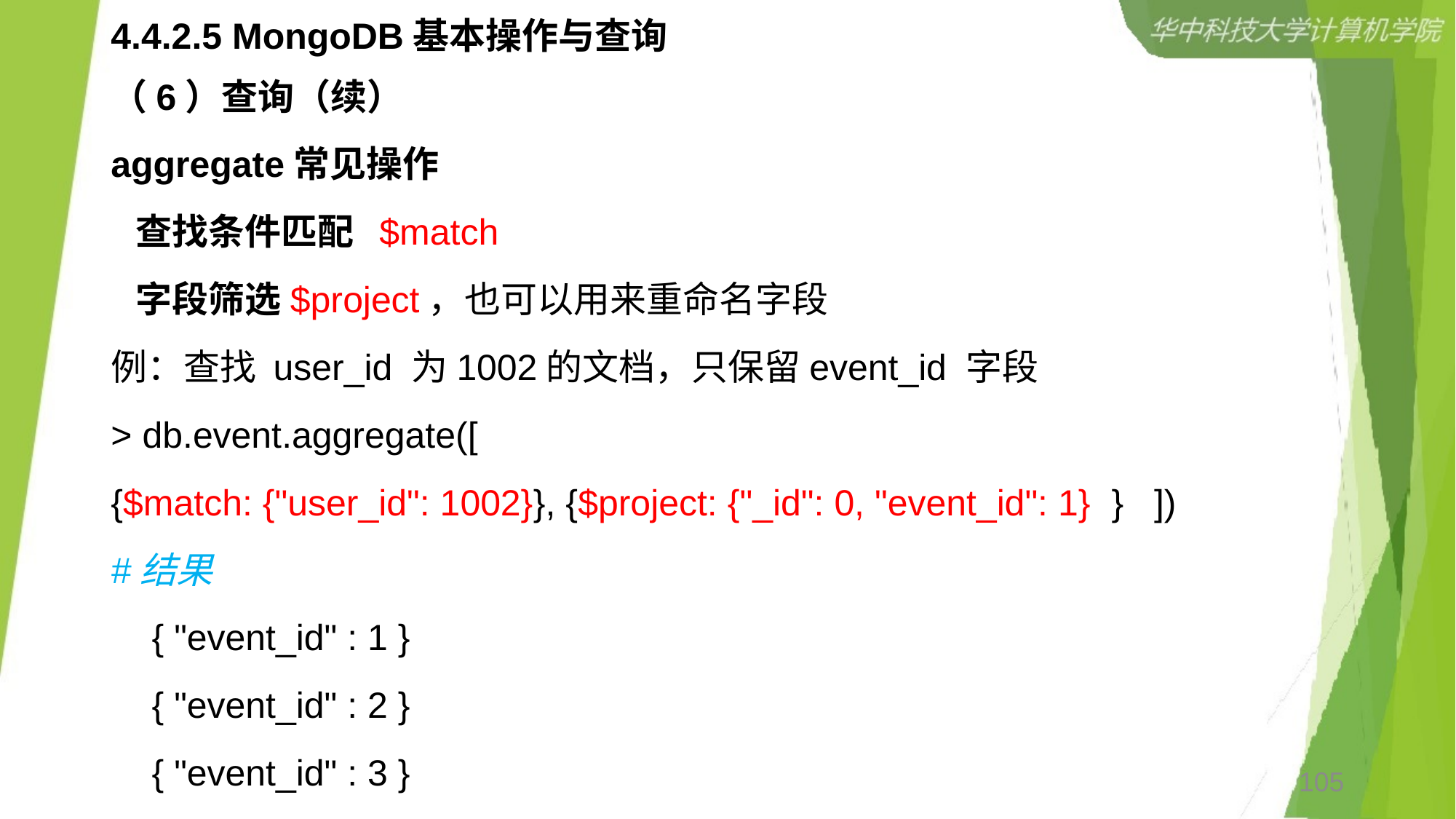

# 4.4.2.5 MongoDB基本操作与查询
（6）查询（续）
aggregate常见操作
  查找条件匹配  $match
  字段筛选$project，也可以用来重命名字段
例：查找 user_id 为1002的文档，只保留event_id 字段
> db.event.aggregate([
{$match: {"user_id": 1002}}, {$project: {"_id": 0, "event_id": 1}  }   ])
#结果
    { "event_id" : 1 }
    { "event_id" : 2 }
    { "event_id" : 3 }

105